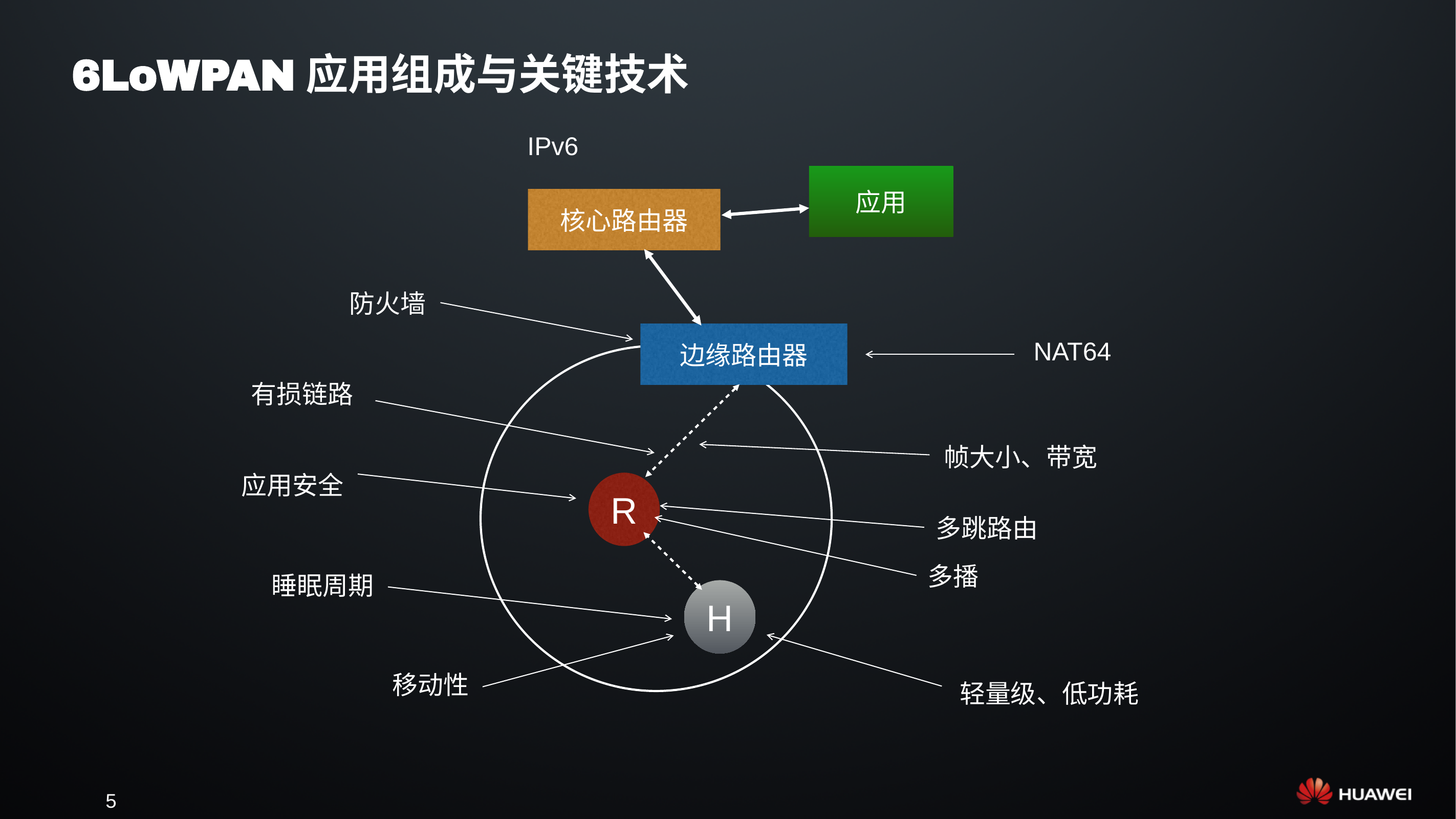

# 6LoWPAN应用组成与关键技术
IPv6
应用
核心路由器

防火墙

边缘路由器
NAT64

有损链路

帧大小、带宽

应用安全
R

多跳路由

多播
睡眠周期
H

移动性
轻量级、低功耗